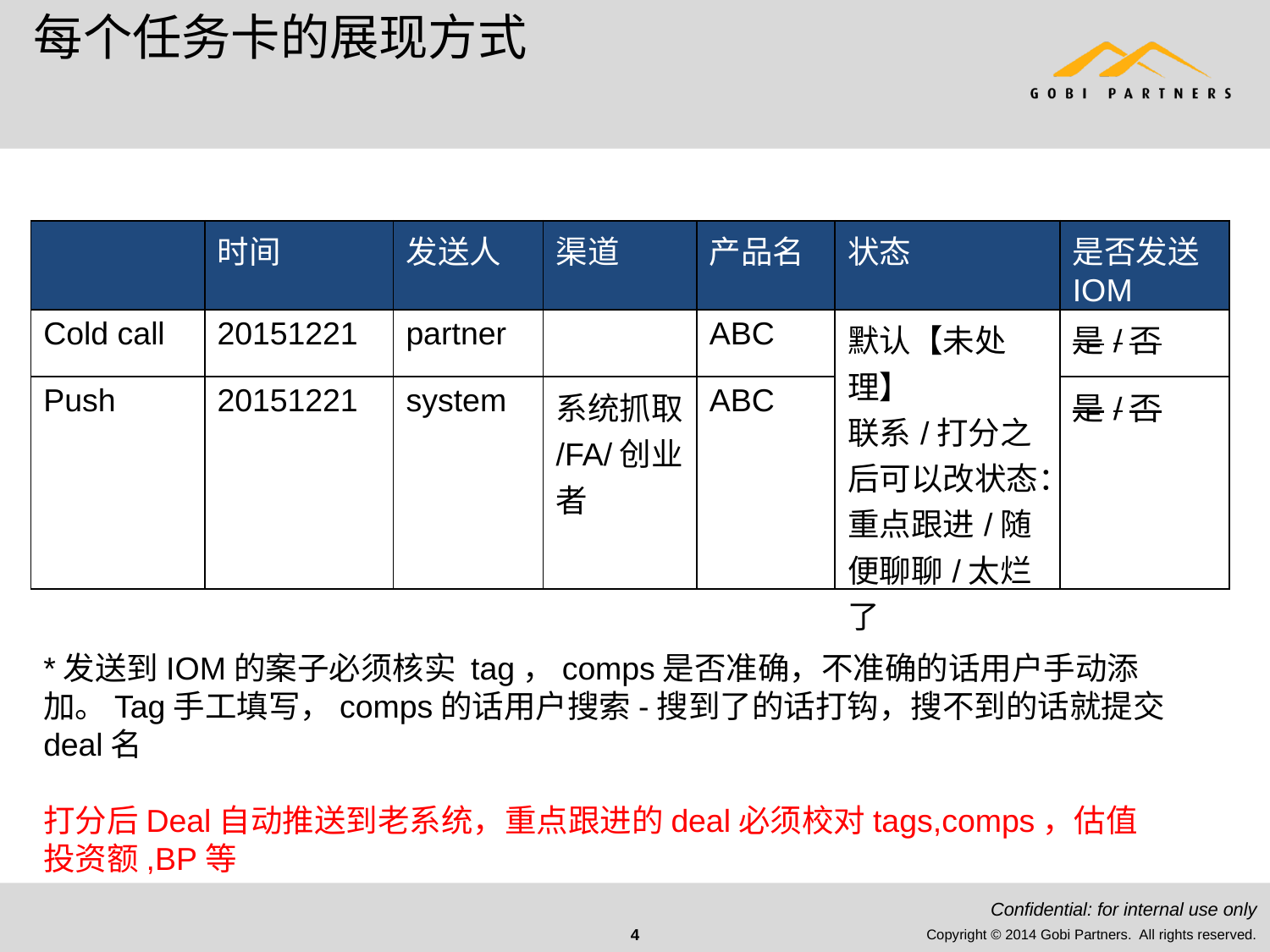

# 每个任务卡的展现方式
|  | 时间 | 发送人 | 渠道 | 产品名 | 状态 | 是否发送IOM |
| --- | --- | --- | --- | --- | --- | --- |
| Cold call | 20151221 | partner |  | ABC | 默认【未处理】 联系/打分之后可以改状态： 重点跟进/随便聊聊/太烂了 | 是/否 |
| Push | 20151221 | system | 系统抓取/FA/创业者 | ABC |  | 是/否 |
PUSH:
*发送到IOM的案子必须核实 tag，comps是否准确，不准确的话用户手动添加。Tag手工填写，comps的话用户搜索-搜到了的话打钩，搜不到的话就提交deal名

打分后Deal自动推送到老系统，重点跟进的deal必须校对tags,comps，估值投资额,BP等